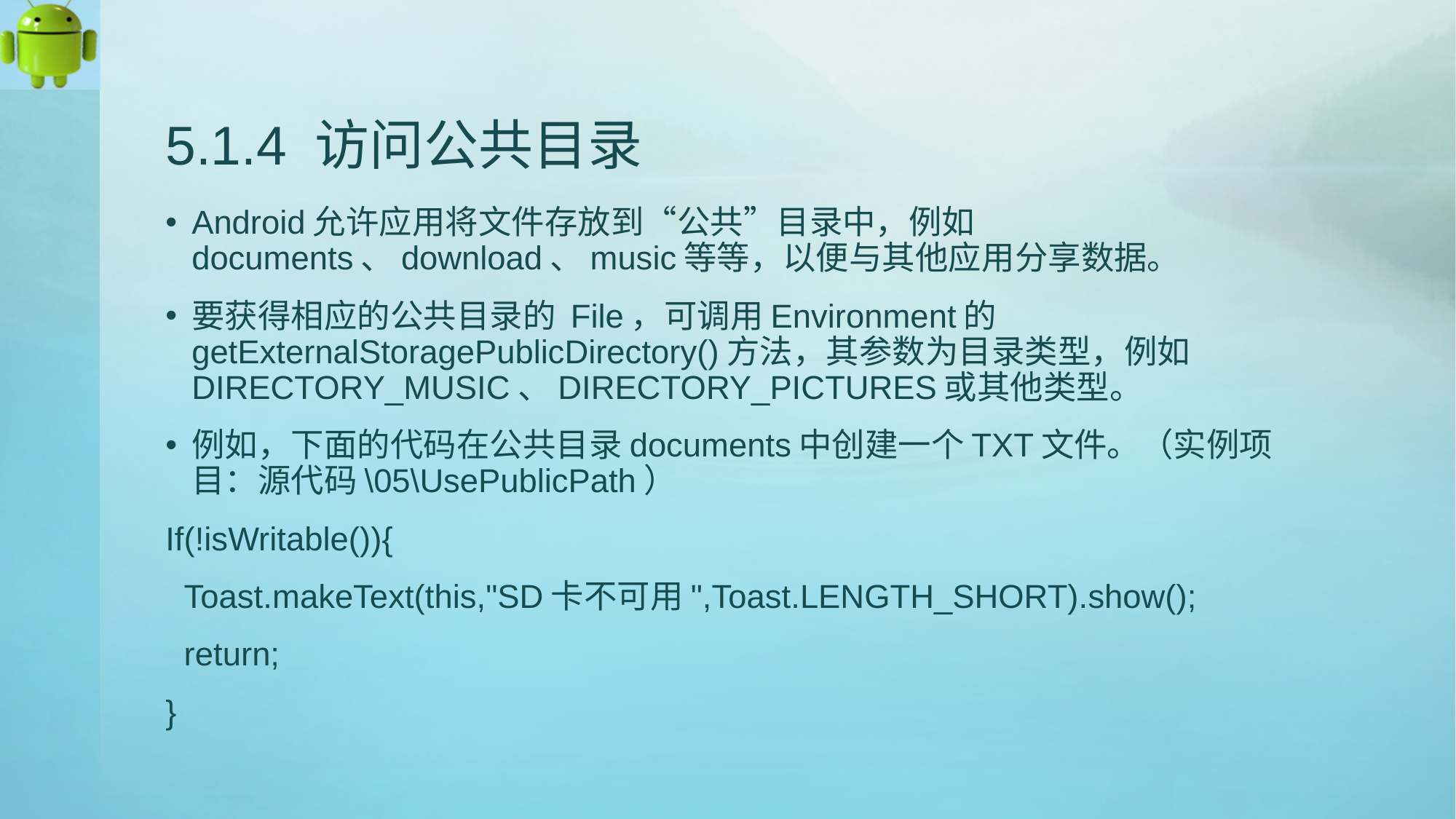

# 5.1.4 访问公共目录
Android允许应用将文件存放到“公共”目录中，例如documents、download、music等等，以便与其他应用分享数据。
要获得相应的公共目录的 File，可调用Environment的getExternalStoragePublicDirectory()方法，其参数为目录类型，例如 DIRECTORY_MUSIC、DIRECTORY_PICTURES或其他类型。
例如，下面的代码在公共目录documents中创建一个TXT文件。（实例项目：源代码\05\UsePublicPath）
If(!isWritable()){
  Toast.makeText(this,"SD卡不可用",Toast.LENGTH_SHORT).show();
  return;
}